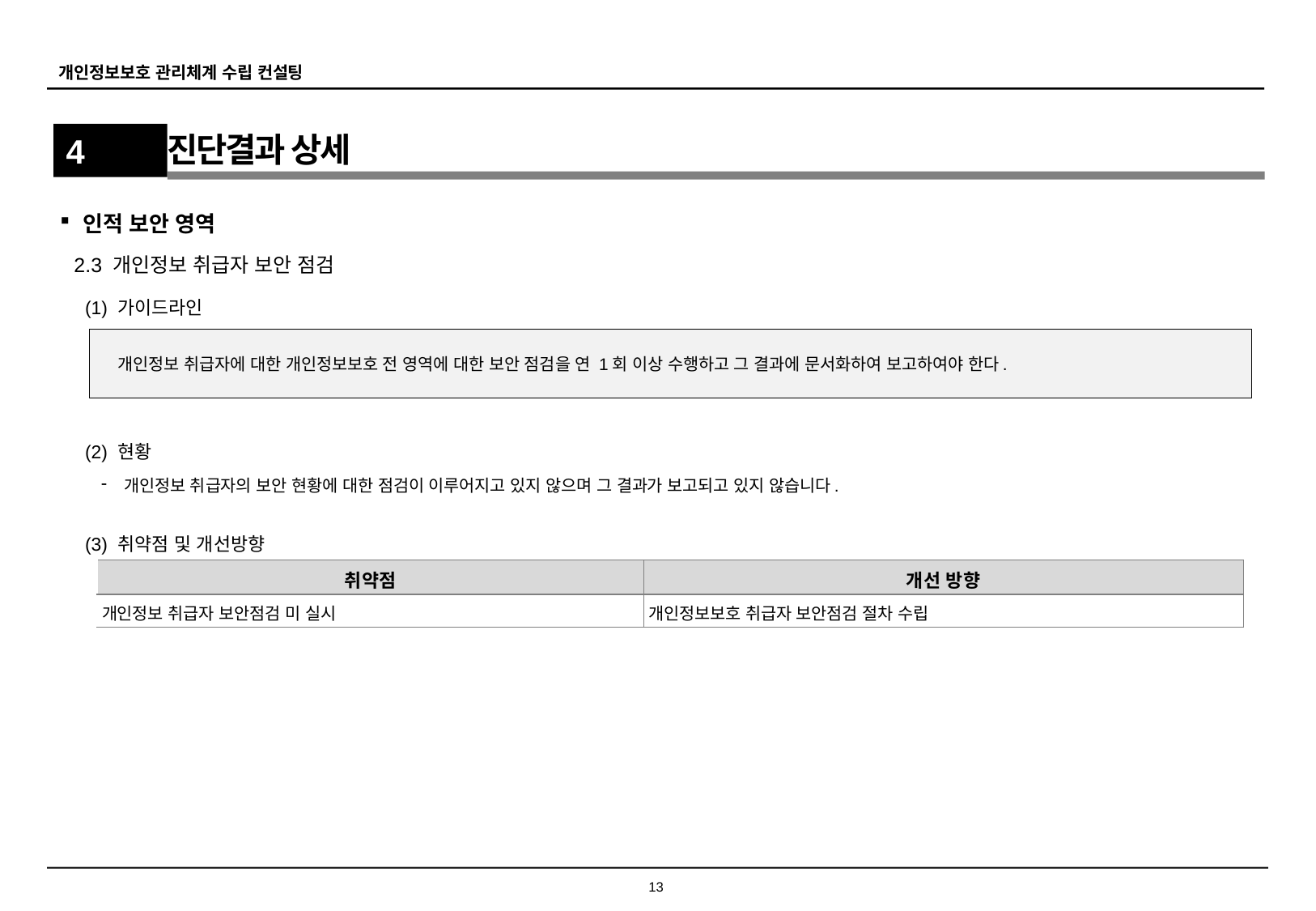

4
진단결과 상세

인적 보안 영역
2.3 개인정보 취급자 보안 점검
(1) 가이드라인
개인정보 취급자에 대한 개인정보보호 전 영역에 대한 보안 점검을 연 1회 이상 수행하고 그 결과에 문서화하여 보고하여야 한다.
(2) 현황
개인정보 취급자의 보안 현황에 대한 점검이 이루어지고 있지 않으며 그 결과가 보고되고 있지 않습니다.
(3) 취약점 및 개선방향
| 취약점 | 개선 방향 |
| --- | --- |
| 개인정보 취급자 보안점검 미 실시 | 개인정보보호 취급자 보안점검 절차 수립 |